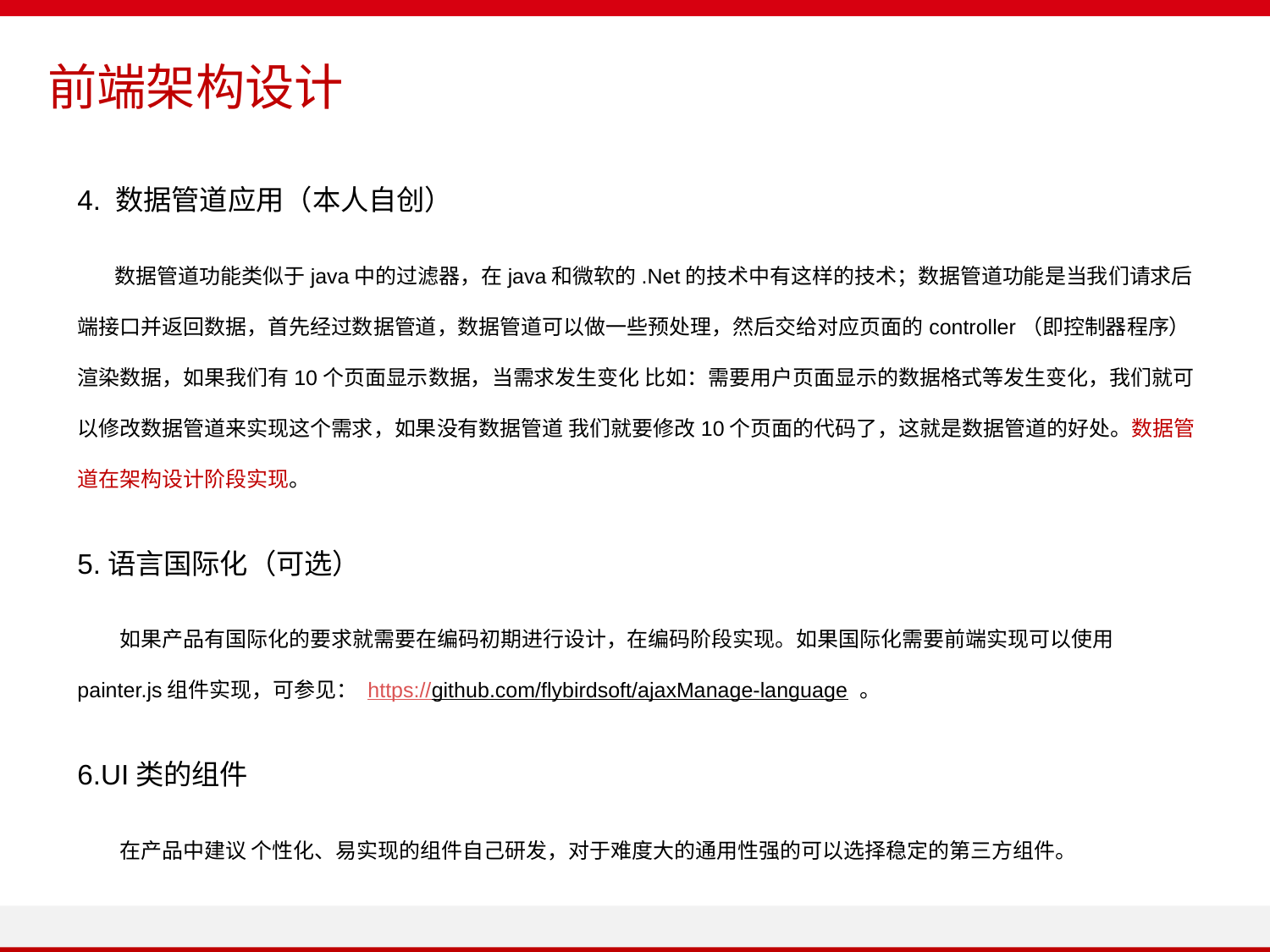

前端架构设计
4. 数据管道应用（本人自创）
       数据管道功能类似于java中的过滤器，在java和微软的.Net的技术中有这样的技术；数据管道功能是当我们请求后端接口并返回数据，首先经过数据管道，数据管道可以做一些预处理，然后交给对应页面的controller（即控制器程序）渲染数据，如果我们有10个页面显示数据，当需求发生变化 比如：需要用户页面显示的数据格式等发生变化，我们就可以修改数据管道来实现这个需求，如果没有数据管道 我们就要修改10个页面的代码了，这就是数据管道的好处。数据管道在架构设计阶段实现。
5.语言国际化（可选）
        如果产品有国际化的要求就需要在编码初期进行设计，在编码阶段实现。如果国际化需要前端实现可以使用painter.js组件实现，可参见： https://github.com/flybirdsoft/ajaxManage-language 。
6.UI类的组件
        在产品中建议 个性化、易实现的组件自己研发，对于难度大的通用性强的可以选择稳定的第三方组件。